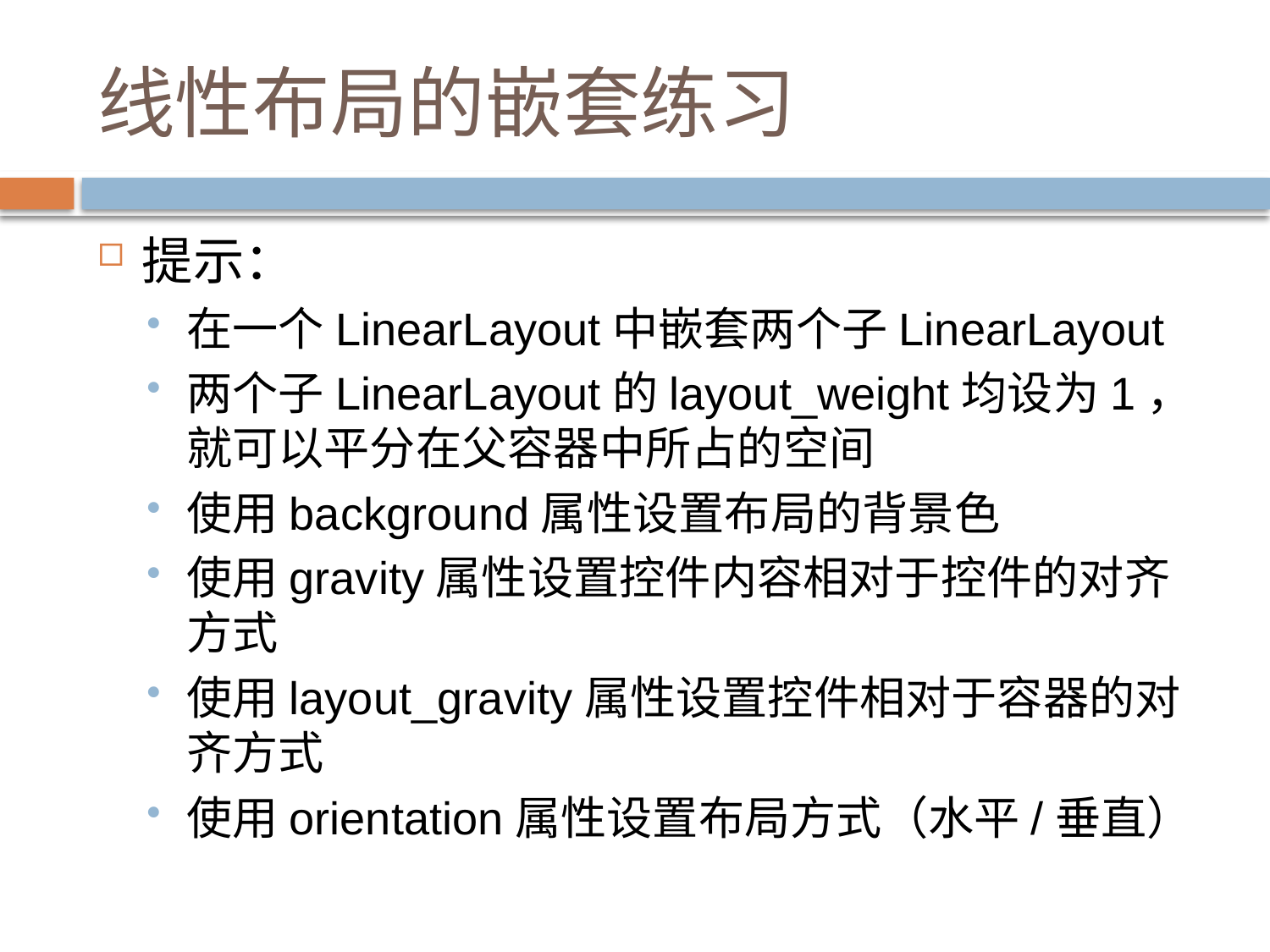

# 线性布局的嵌套练习
提示：
在一个LinearLayout中嵌套两个子LinearLayout
两个子LinearLayout的layout_weight均设为1，就可以平分在父容器中所占的空间
使用background属性设置布局的背景色
使用gravity属性设置控件内容相对于控件的对齐方式
使用layout_gravity属性设置控件相对于容器的对齐方式
使用orientation属性设置布局方式（水平/垂直）